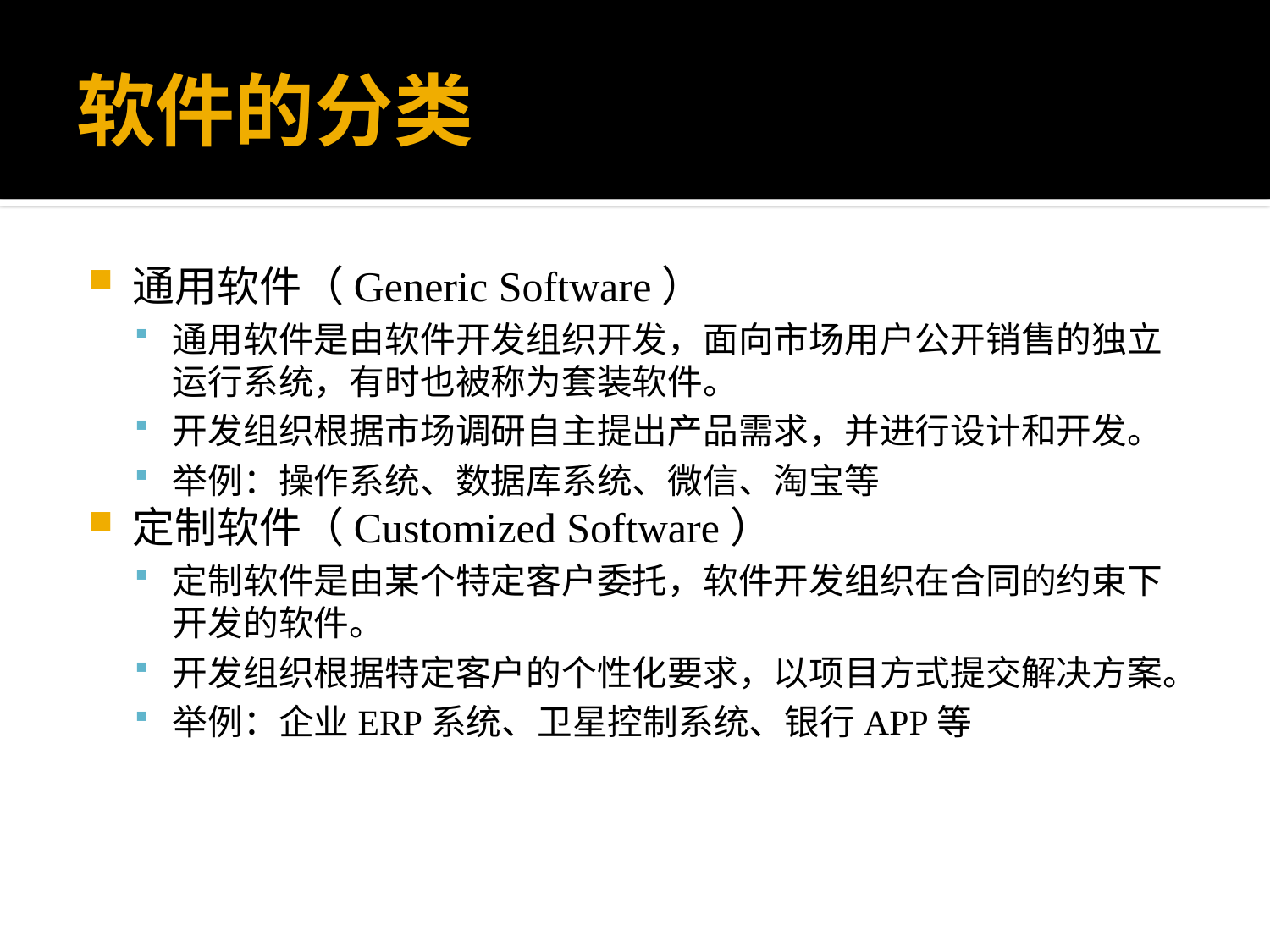

# 软件的分类
通用软件（Generic Software）
通用软件是由软件开发组织开发，面向市场用户公开销售的独立运行系统，有时也被称为套装软件。
开发组织根据市场调研自主提出产品需求，并进行设计和开发。
举例：操作系统、数据库系统、微信、淘宝等
定制软件（Customized Software）
定制软件是由某个特定客户委托，软件开发组织在合同的约束下开发的软件。
开发组织根据特定客户的个性化要求，以项目方式提交解决方案。
举例：企业ERP系统、卫星控制系统、银行APP等